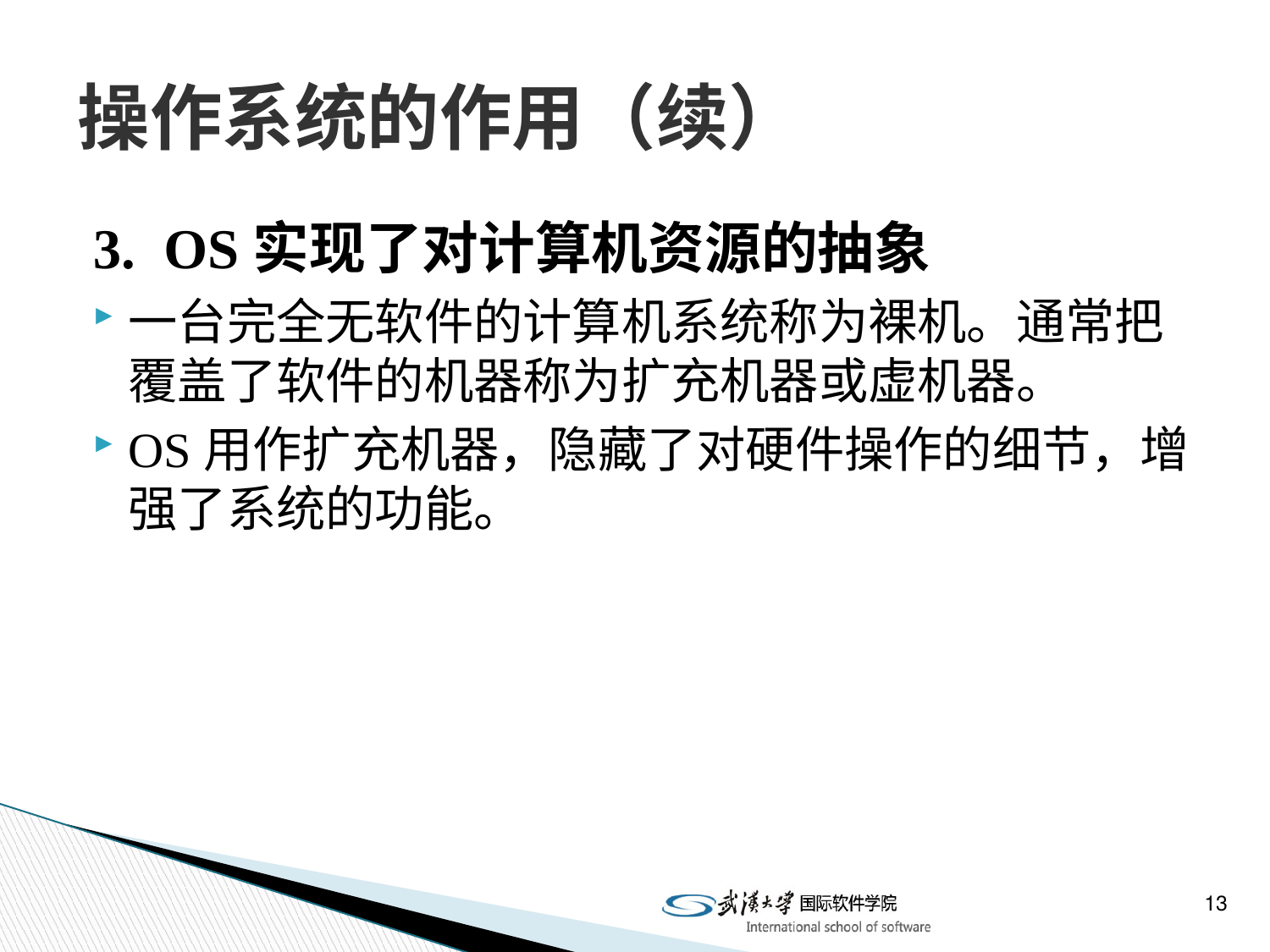

# 操作系统的作用（续）
3.  OS实现了对计算机资源的抽象
一台完全无软件的计算机系统称为裸机。通常把覆盖了软件的机器称为扩充机器或虚机器。
OS用作扩充机器，隐藏了对硬件操作的细节，增强了系统的功能。